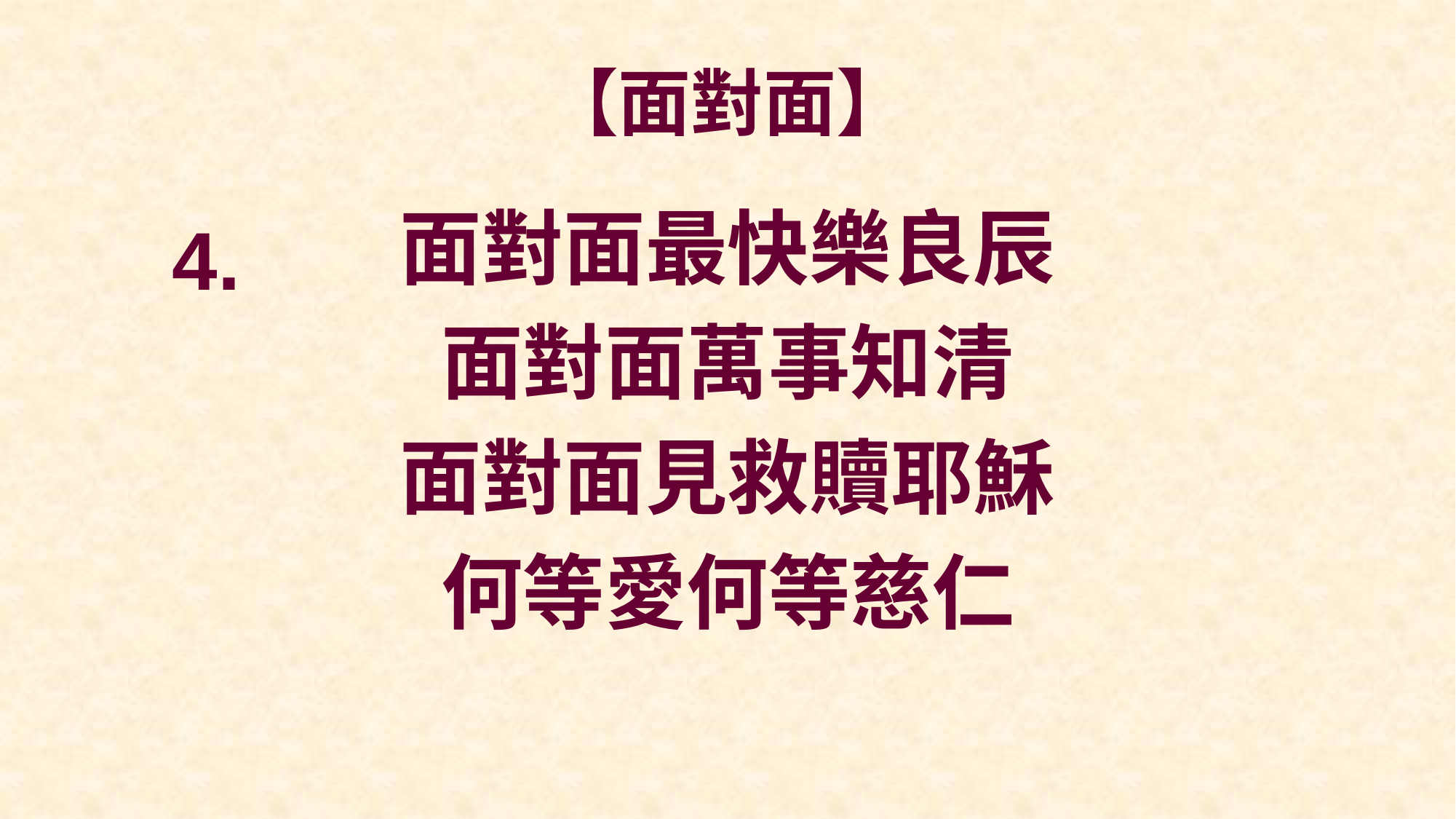

# 【面對面】
面對面最快樂良辰
面對面萬事知清
面對面見救贖耶穌
何等愛何等慈仁
4.